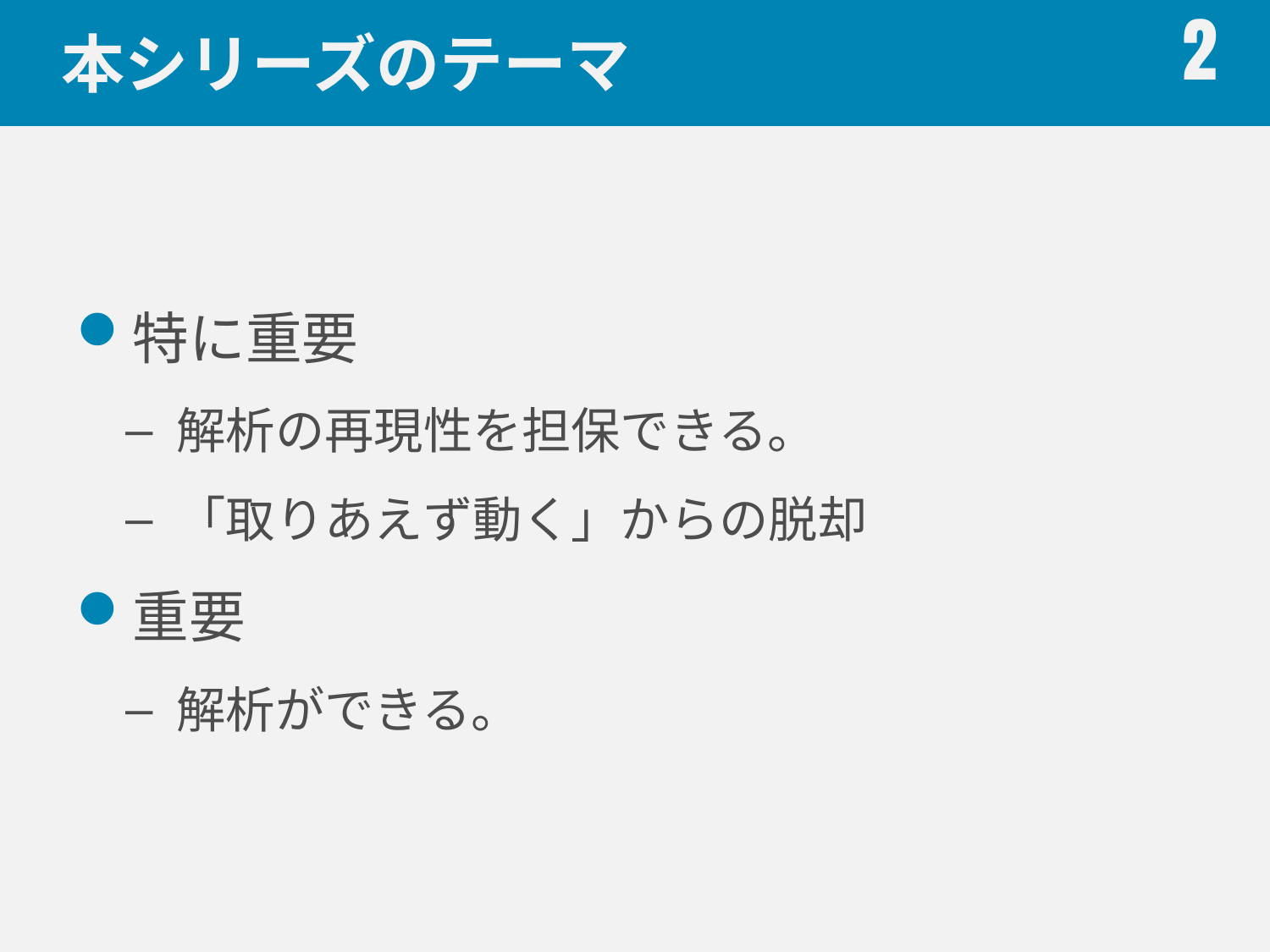

# 本シリーズのテーマ
 2
特に重要
解析の再現性を担保できる。
「取りあえず動く」からの脱却
重要
解析ができる。